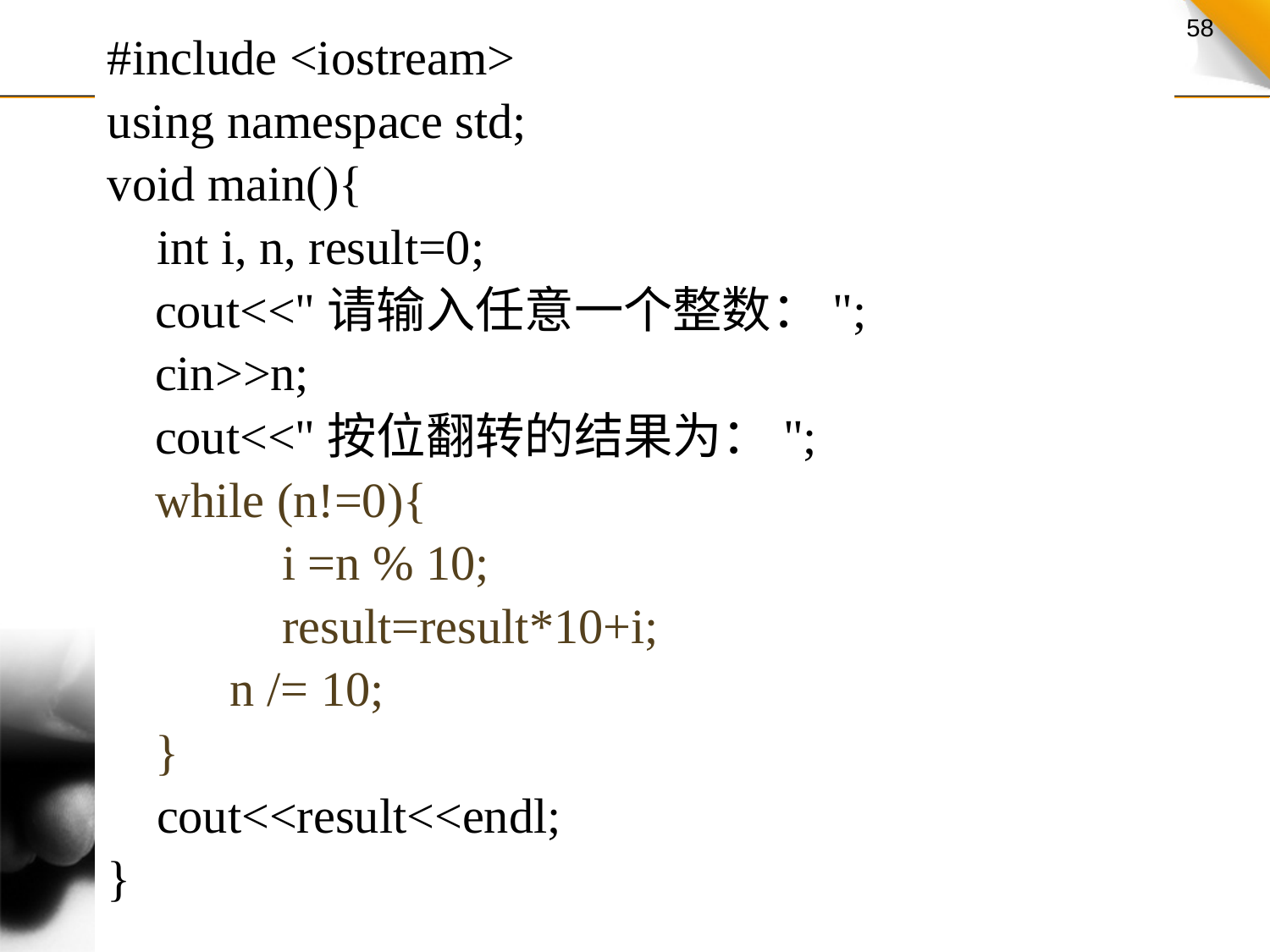

#include <iostream>
using namespace std;
void main(){
    int i, n, result=0;
	cout<<"请输入任意一个整数：";
	cin>>n;
	cout<<"按位翻转的结果为：";
	while (n!=0){
		i =n % 10;
		result=result*10+i;
          n /= 10;
	}
    cout<<result<<endl;
}